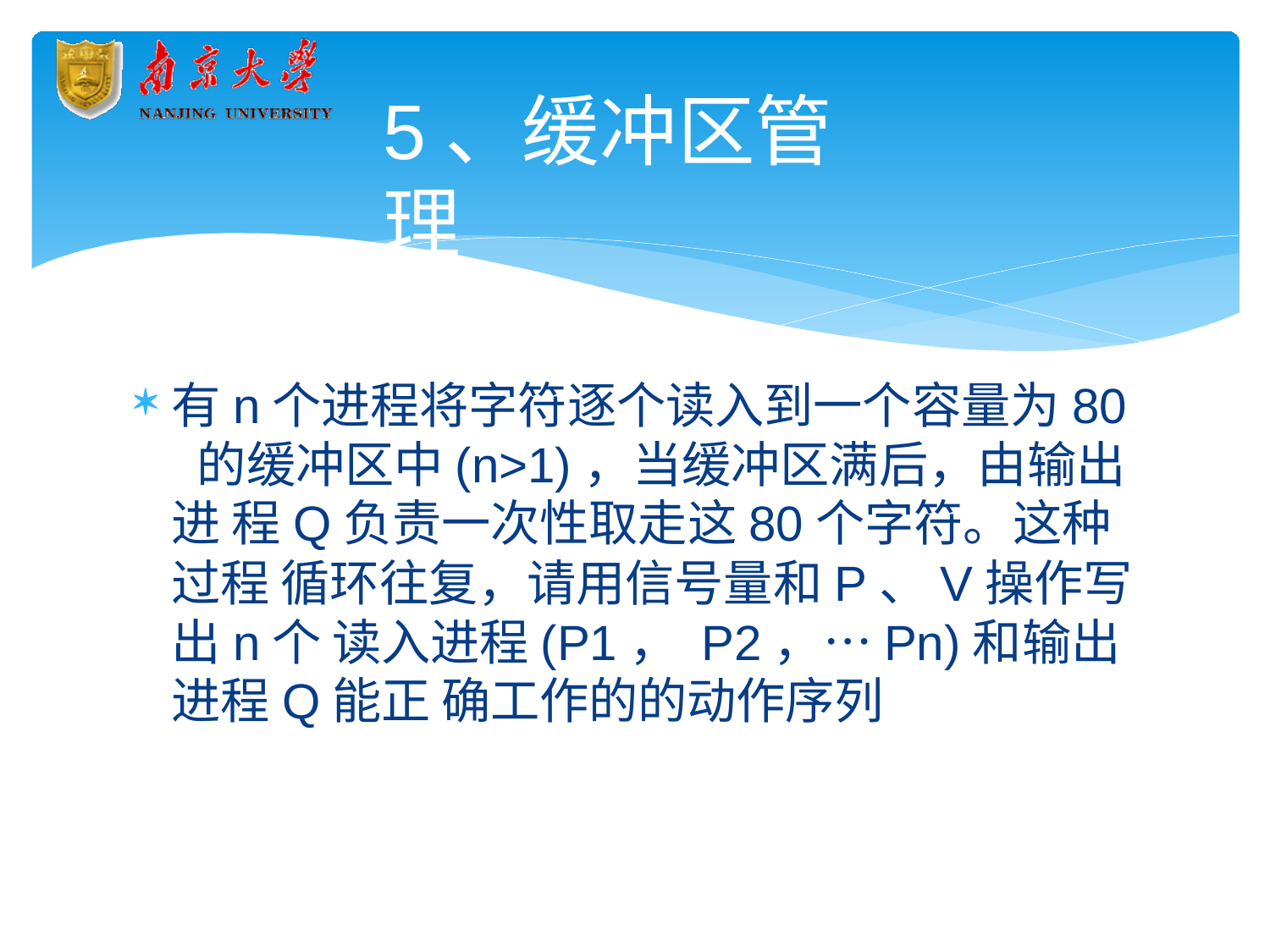

# 5、缓冲区管理
有n个进程将字符逐个读入到一个容量为80  的缓冲区中(n>1)，当缓冲区满后，由输出进 程Q负责一次性取走这80个字符。这种过程 循环往复，请用信号量和P、V操作写出n个 读入进程(P1， P2，…Pn)和输出进程Q能正 确工作的的动作序列